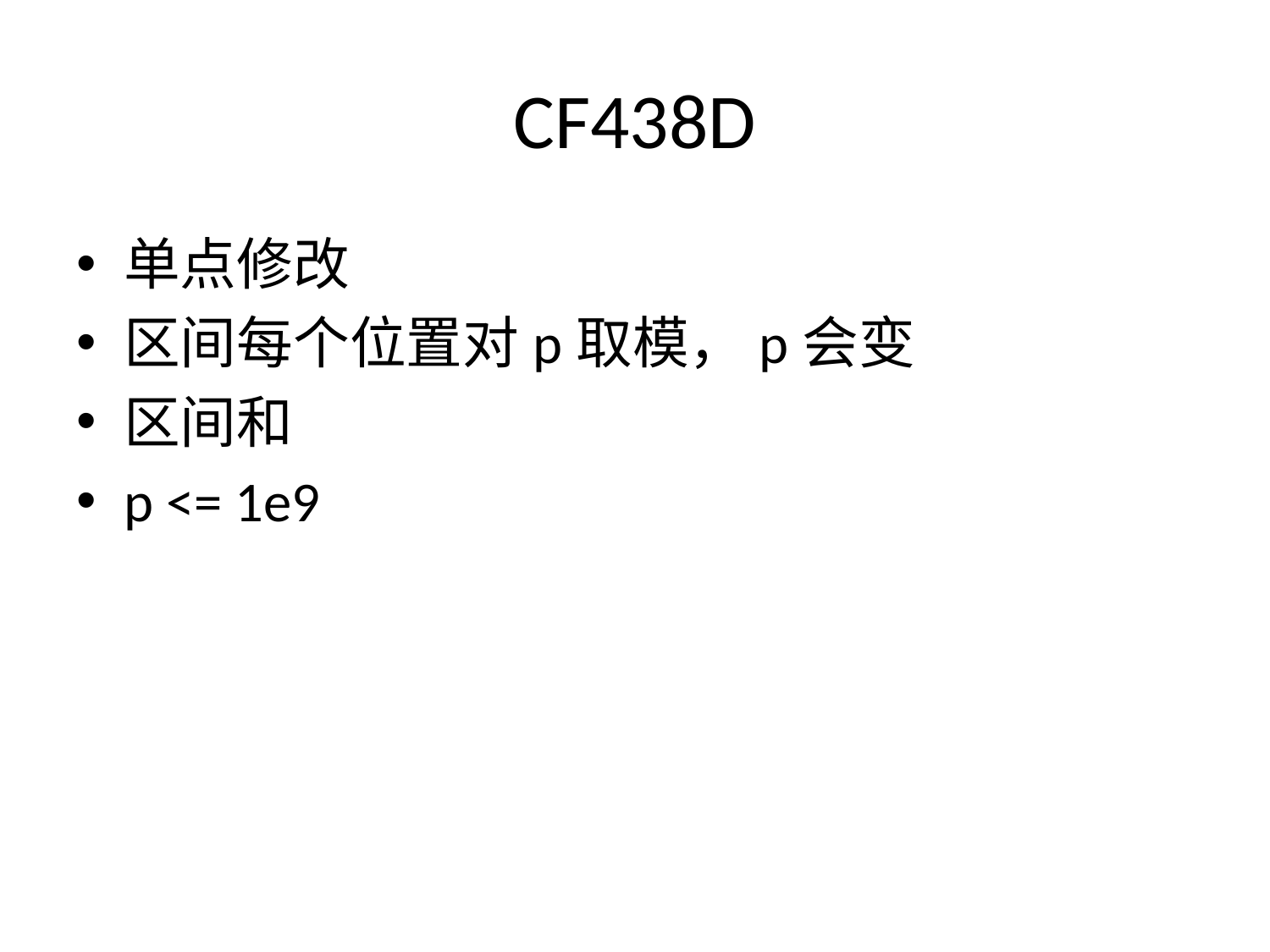

# CF438D
单点修改
区间每个位置对p取模，p会变
区间和
p <= 1e9